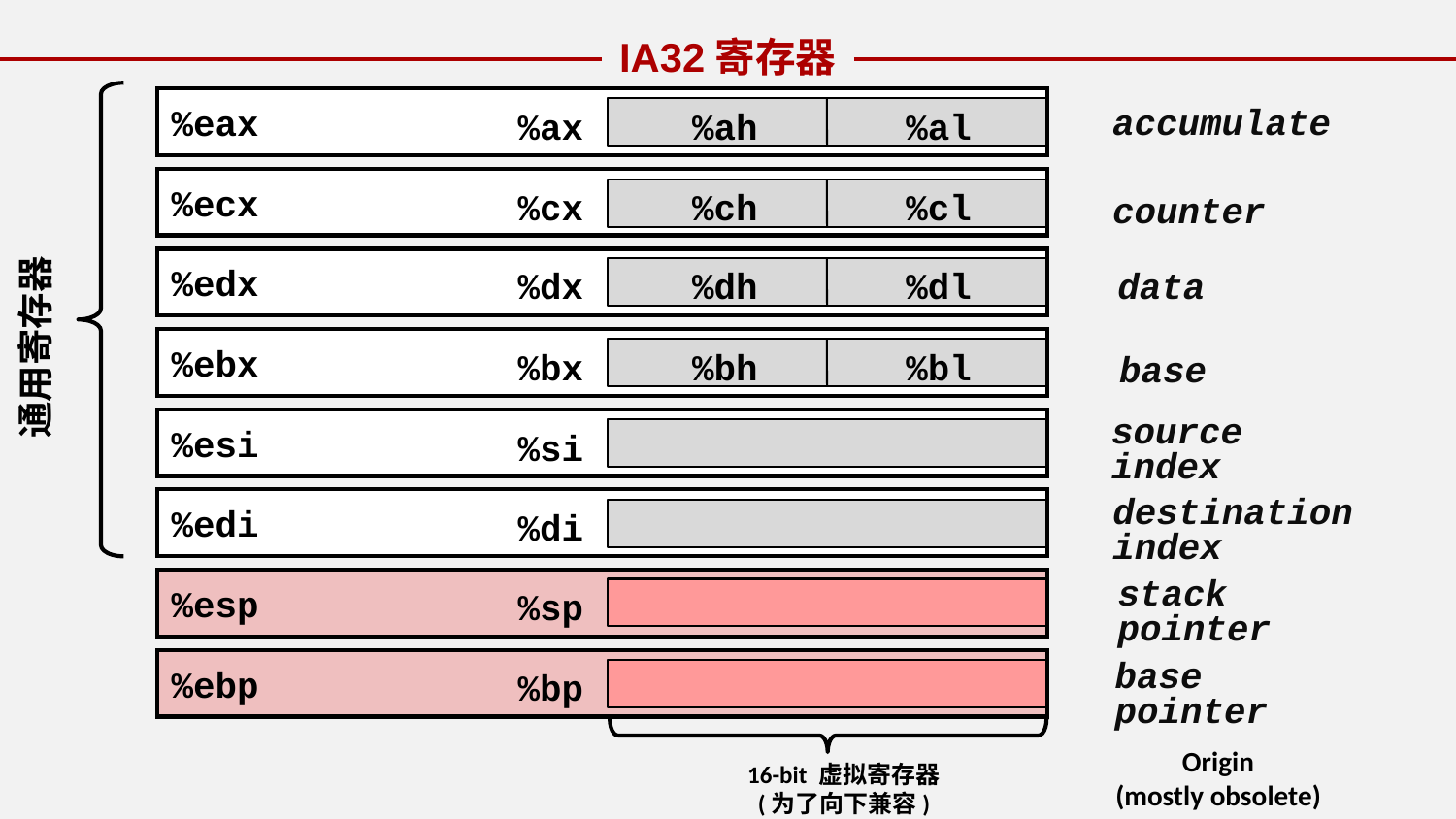

IA32寄存器

%eax
%ecx
%edx
%ebx
%esi
%edi
%esp
%ebp
%ax
%ah
%al

%cx
%ch
%cl

%dx
%dh
%dl

%bx
%bh
%bl

%si

%di

%sp

%bp

accumulate
counter
data
通用寄存器
base
source
index
destination
index

stack
pointer
base
pointer
Origin
(mostly obsolete)
16-bit 虚拟寄存器
(为了向下兼容)